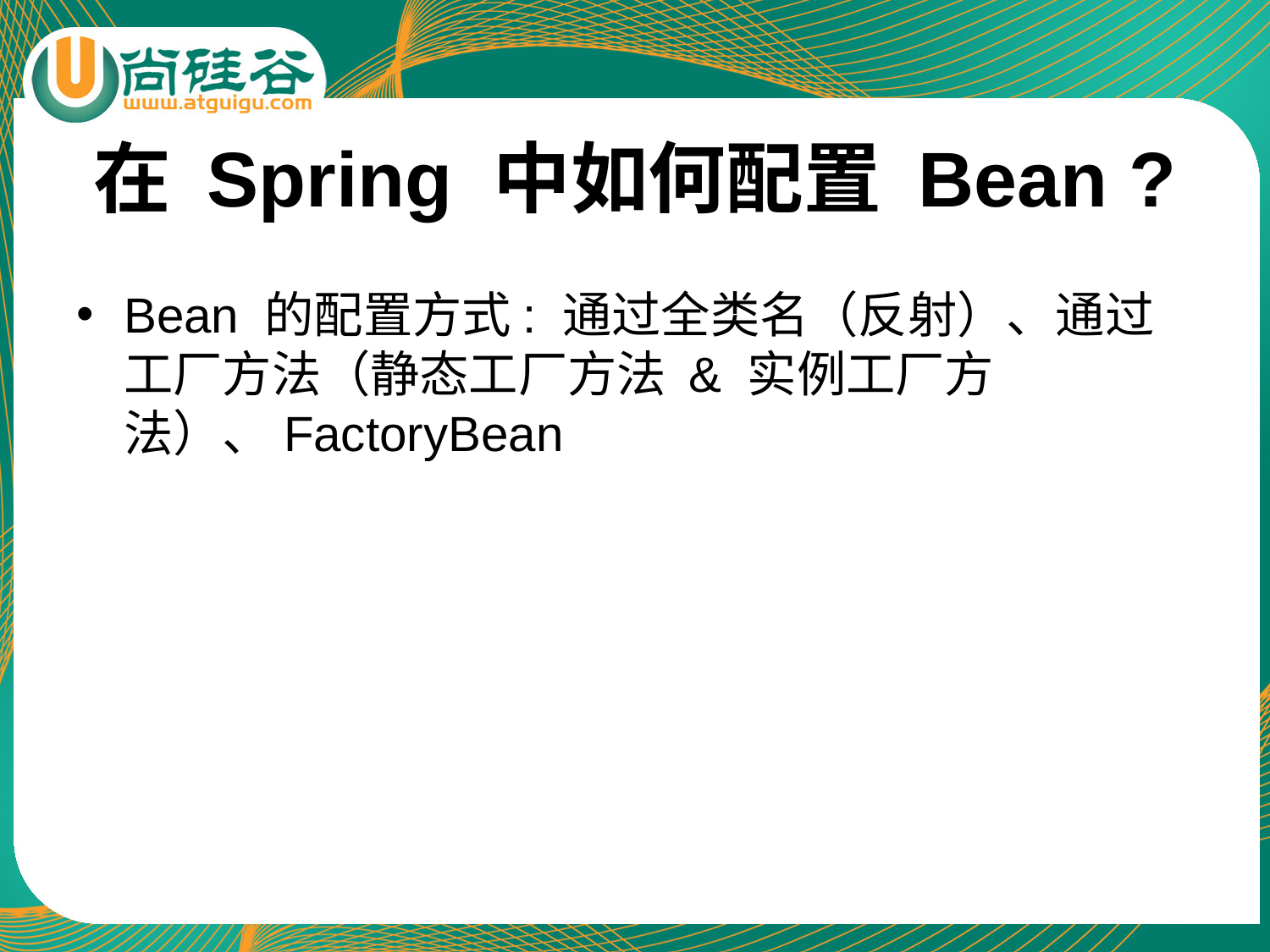

# 在 Spring 中如何配置 Bean ?
Bean 的配置方式: 通过全类名（反射）、通过工厂方法（静态工厂方法 & 实例工厂方法）、FactoryBean